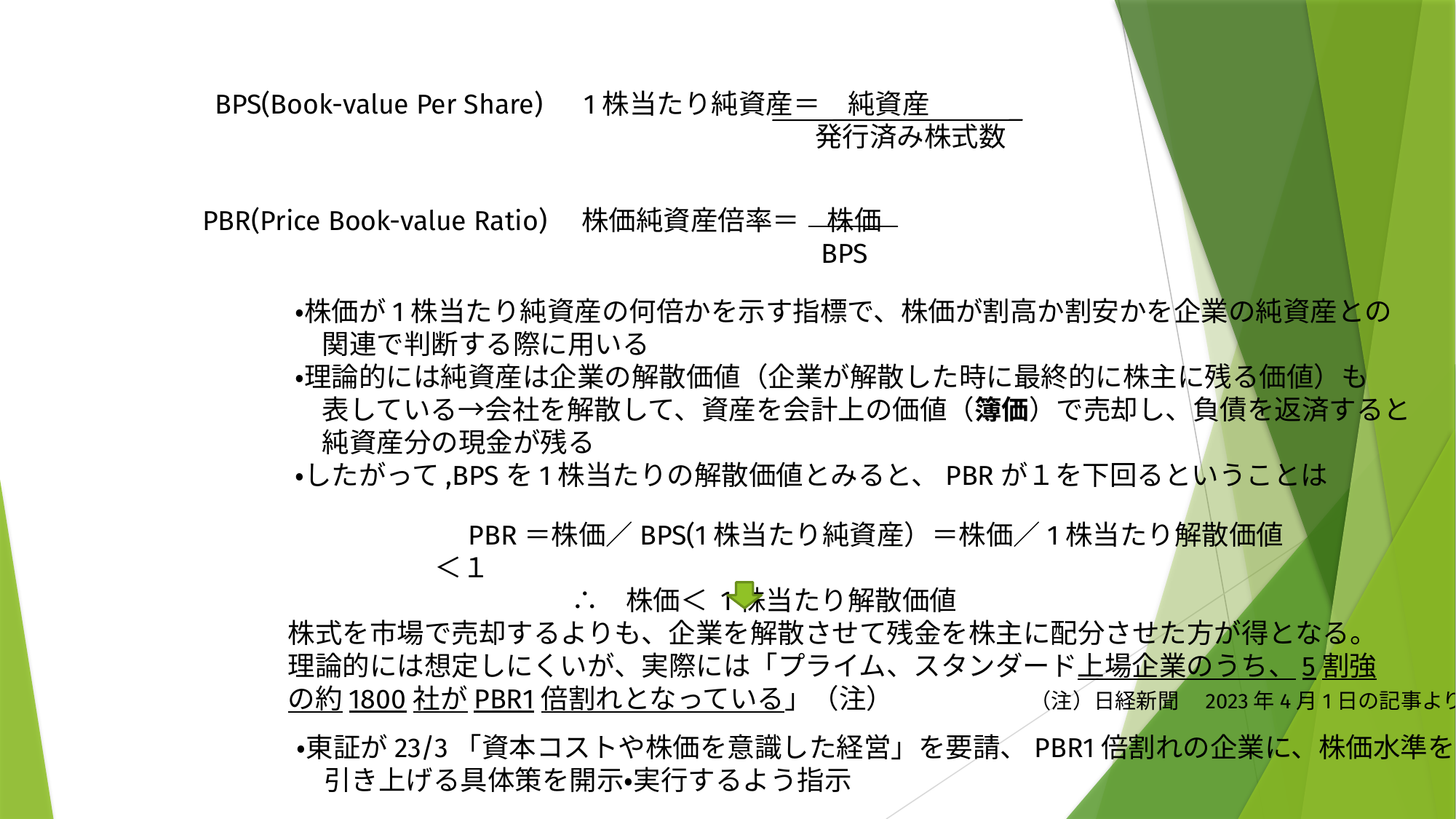

BPS(Book-value Per Share)　1株当たり純資産＝　純資産
　　　　　　　　　　　　　　　　　　　　　　発行済み株式数
PBR(Price Book-value Ratio)　株価純資産倍率＝　株価
　　　　　　　　　　　　　　　　　　　　　　  BPS
・株価が1株当たり純資産の何倍かを示す指標で、株価が割高か割安かを企業の純資産との
　関連で判断する際に用いる
・理論的には純資産は企業の解散価値（企業が解散した時に最終的に株主に残る価値）も
　表している→会社を解散して、資産を会計上の価値（簿価）で売却し、負債を返済すると
　純資産分の現金が残る
・したがって,BPSを1株当たりの解散価値とみると、PBRが１を下回るということは
　PBR＝株価／BPS(1株当たり純資産）＝株価／1株当たり解散価値＜１
　　　　　∴　株価＜ 1株当たり解散価値

株式を市場で売却するよりも、企業を解散させて残金を株主に配分させた方が得となる。
理論的には想定しにくいが、実際には「プライム、スタンダード上場企業のうち、5割強
の約1800社がPBR1倍割れとなっている」（注）　　　　　（注）日経新聞　2023年4月1日の記事より

・東証が23/3「資本コストや株価を意識した経営」を要請、PBR1倍割れの企業に、株価水準を
　引き上げる具体策を開示・実行するよう指示